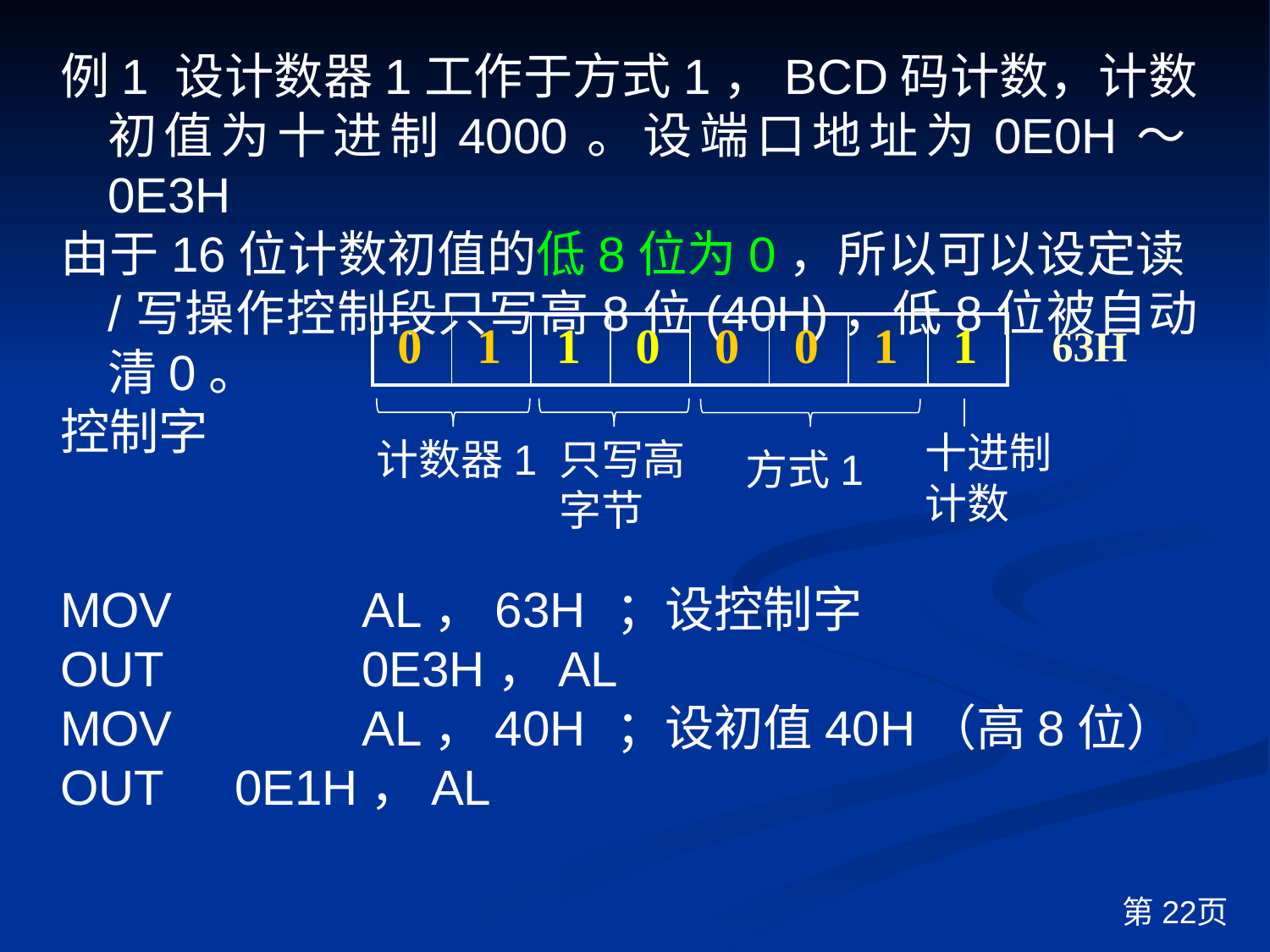

例1 设计数器1工作于方式1，BCD码计数，计数初值为十进制4000。设端口地址为0E0H～0E3H
由于16位计数初值的低8位为0，所以可以设定读/写操作控制段只写高8位(40H)，低8位被自动清0。
控制字

MOV		AL，63H	；设控制字
OUT		0E3H，AL
MOV		AL，40H	；设初值40H（高8位）
OUT     	0E1H，AL

| 0 | 1 | 1 | 0 | 0 | 0 | 1 | 1 |
| --- | --- | --- | --- | --- | --- | --- | --- |
63H

十进制计数
计数器1
只写高字节
方式1
第22页